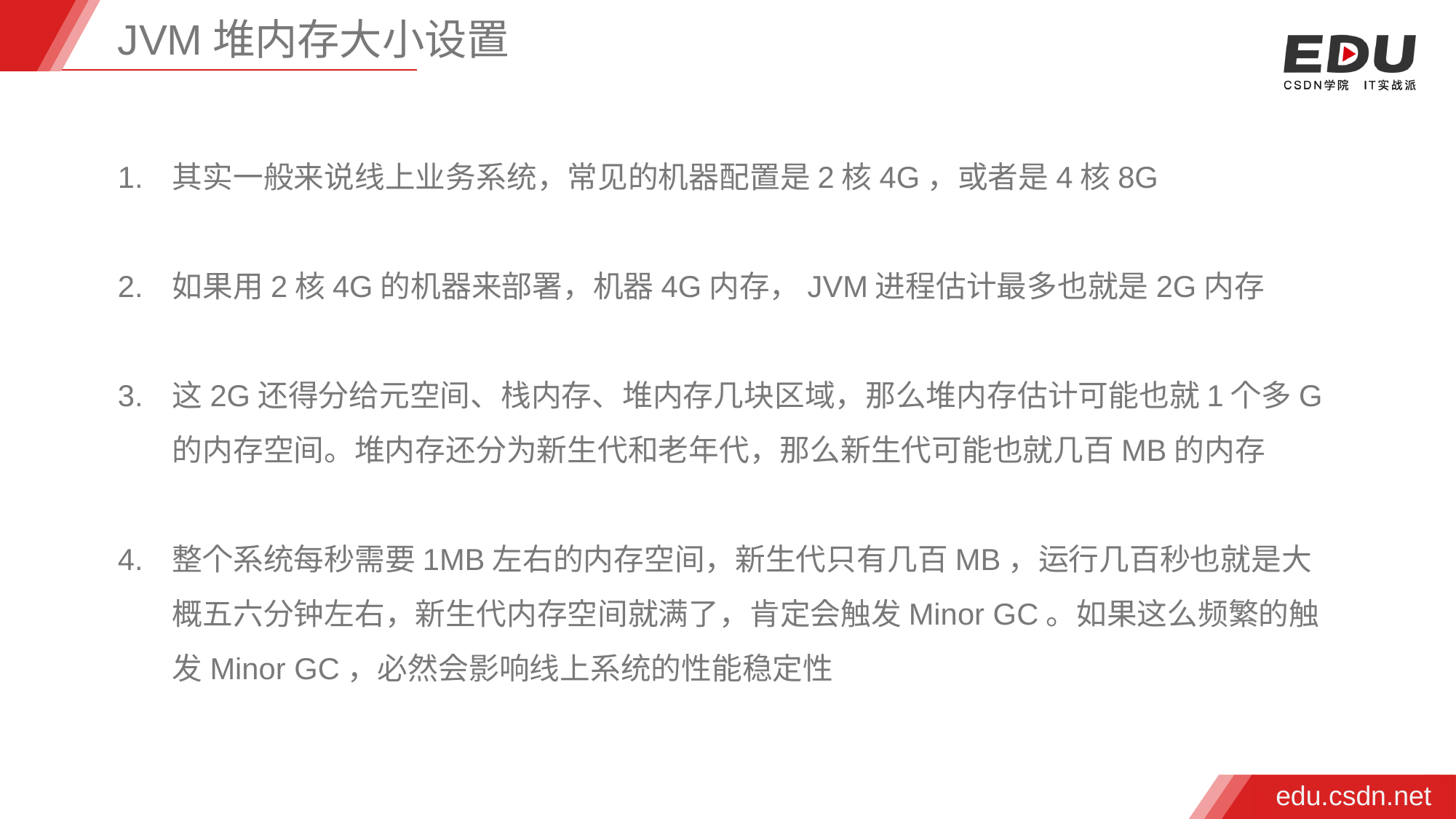

JVM堆内存大小设置
其实一般来说线上业务系统，常见的机器配置是2核4G，或者是4核8G

如果用2核4G的机器来部署，机器4G内存，JVM进程估计最多也就是2G内存
这2G还得分给元空间、栈内存、堆内存几块区域，那么堆内存估计可能也就1个多G的内存空间。堆内存还分为新生代和老年代，那么新生代可能也就几百MB的内存

整个系统每秒需要1MB左右的内存空间，新生代只有几百MB，运行几百秒也就是大概五六分钟左右，新生代内存空间就满了，肯定会触发Minor GC。如果这么频繁的触发Minor GC，必然会影响线上系统的性能稳定性
edu.csdn.net